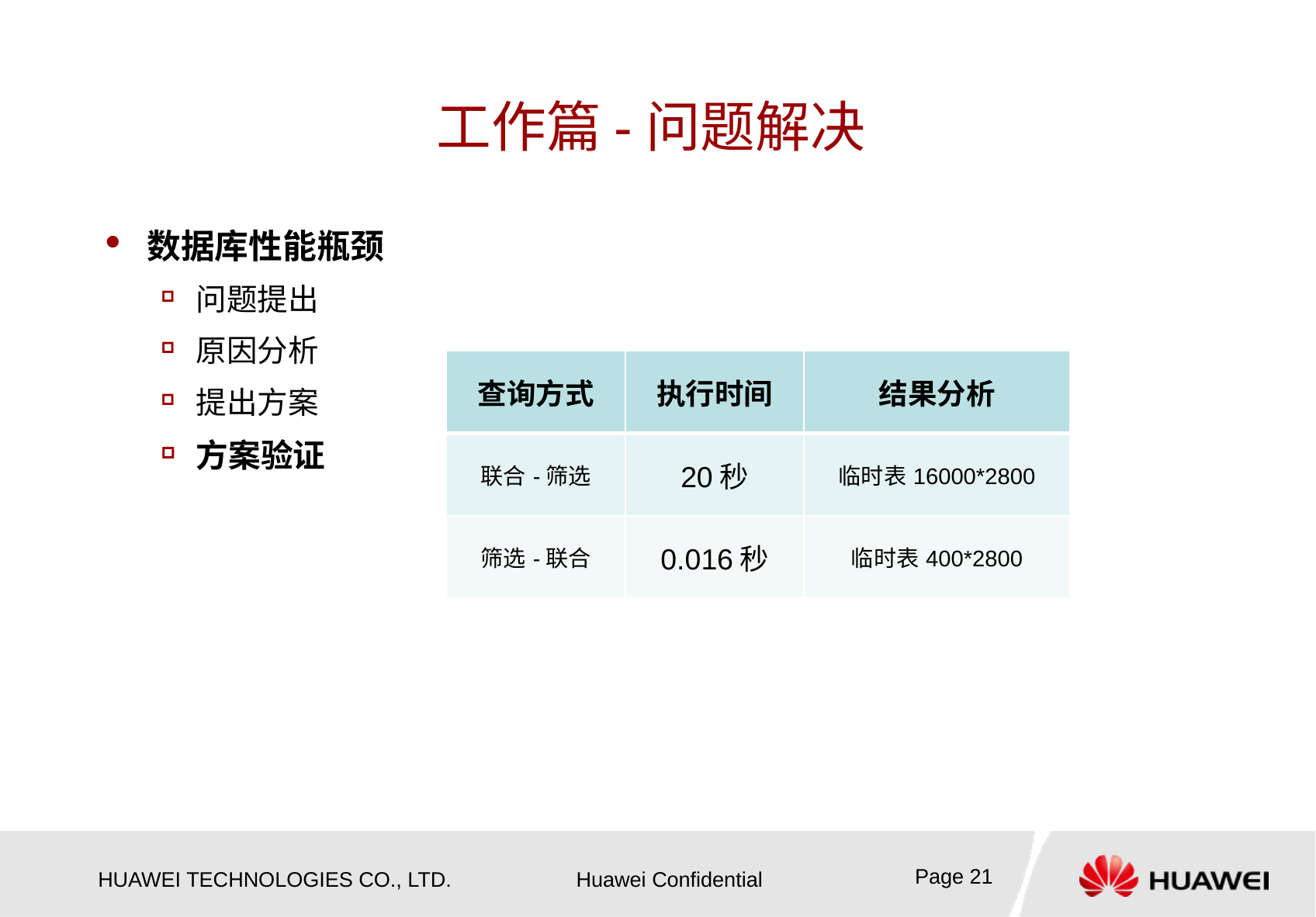

# 工作篇-问题解决
数据库性能瓶颈
问题提出
原因分析
提出方案
方案验证

| 查询方式 | 执行时间 | 结果分析 |
| --- | --- | --- |
| 联合-筛选 | 20秒 | 临时表16000\*2800 |
| 筛选-联合 | 0.016秒 | 临时表400\*2800 |
Page 21